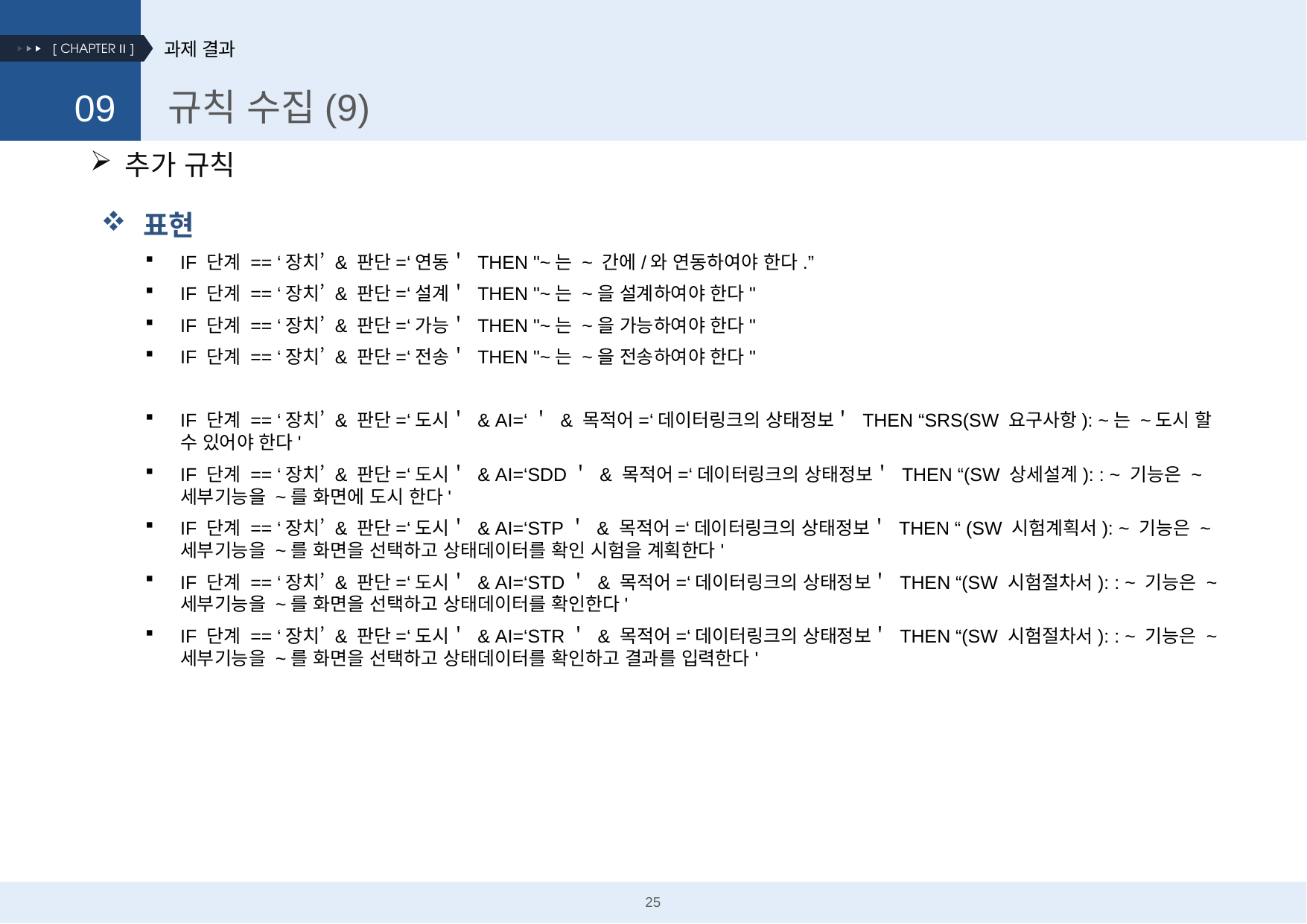

규칙 수집(9)
09
추가 규칙
표현
IF 단계 == ‘장치’ & 판단=‘연동＇ THEN "~는 ~ 간에/와 연동하여야 한다.”
IF 단계 == ‘장치’ & 판단=‘설계＇ THEN "~는 ~을 설계하여야 한다"
IF 단계 == ‘장치’ & 판단=‘가능＇ THEN "~는 ~을 가능하여야 한다"
IF 단계 == ‘장치’ & 판단=‘전송＇ THEN "~는 ~을 전송하여야 한다"

IF 단계 == ‘장치’ & 판단=‘도시＇ & AI=‘＇ & 목적어=‘데이터링크의 상태정보＇ THEN “SRS(SW 요구사항): ~는 ~도시 할 수 있어야 한다'
IF 단계 == ‘장치’ & 판단=‘도시＇ & AI=‘SDD＇ & 목적어=‘데이터링크의 상태정보＇ THEN “(SW 상세설계): : ~ 기능은 ~세부기능을 ~를 화면에 도시 한다'
IF 단계 == ‘장치’ & 판단=‘도시＇ & AI=‘STP＇ & 목적어=‘데이터링크의 상태정보＇ THEN “ (SW 시험계획서): ~ 기능은 ~세부기능을 ~를 화면을 선택하고 상태데이터를 확인 시험을 계획한다'
IF 단계 == ‘장치’ & 판단=‘도시＇ & AI=‘STD＇ & 목적어=‘데이터링크의 상태정보＇ THEN “(SW 시험절차서): : ~ 기능은 ~세부기능을 ~를 화면을 선택하고 상태데이터를 확인한다'
IF 단계 == ‘장치’ & 판단=‘도시＇ & AI=‘STR＇ & 목적어=‘데이터링크의 상태정보＇ THEN “(SW 시험절차서): : ~ 기능은 ~세부기능을 ~를 화면을 선택하고 상태데이터를 확인하고 결과를 입력한다'